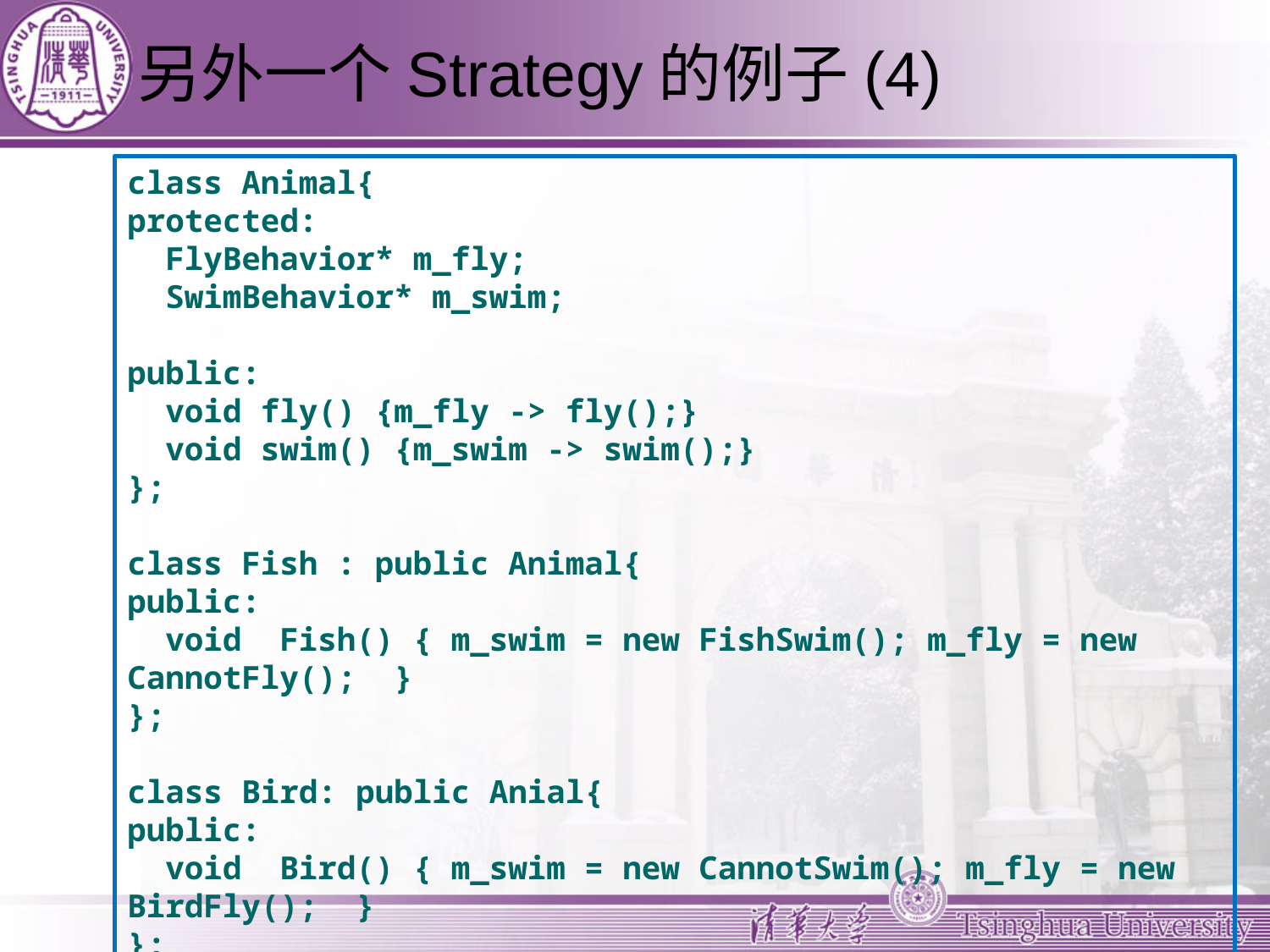

# 另外一个Strategy的例子(4)
class Animal{
protected:
  FlyBehavior* m_fly;
  SwimBehavior* m_swim;

public:
  void fly() {m_fly -> fly();}
  void swim() {m_swim -> swim();}
};

class Fish : public Animal{
public:
  void  Fish() { m_swim = new FishSwim(); m_fly = new CannotFly();  }
};

class Bird: public Anial{
public:
  void  Bird() { m_swim = new CannotSwim(); m_fly = new BirdFly();  }
};